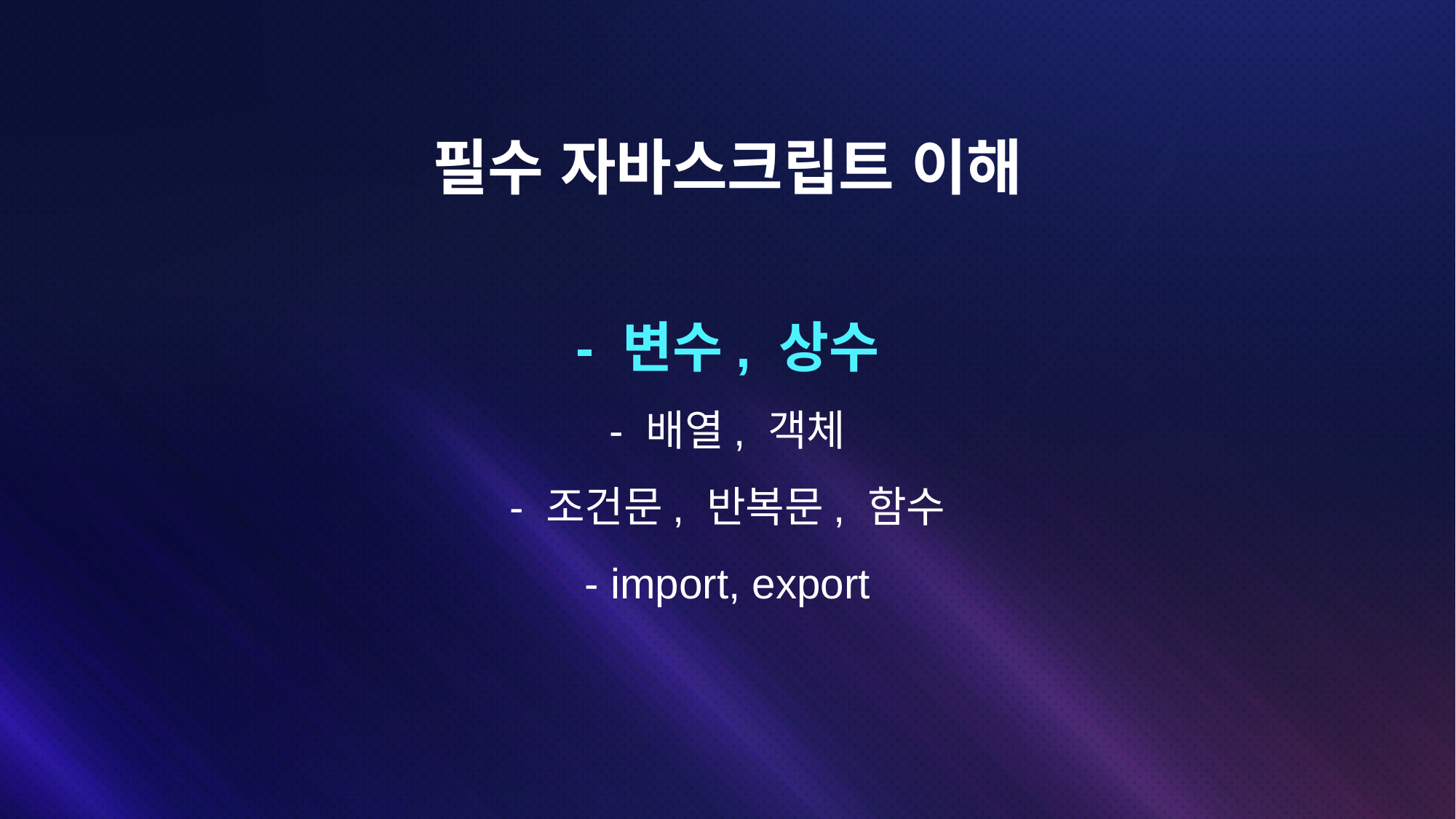

# 필수 자바스크립트 이해
- 변수, 상수
- 배열, 객체
- 조건문, 반복문, 함수
- import, export